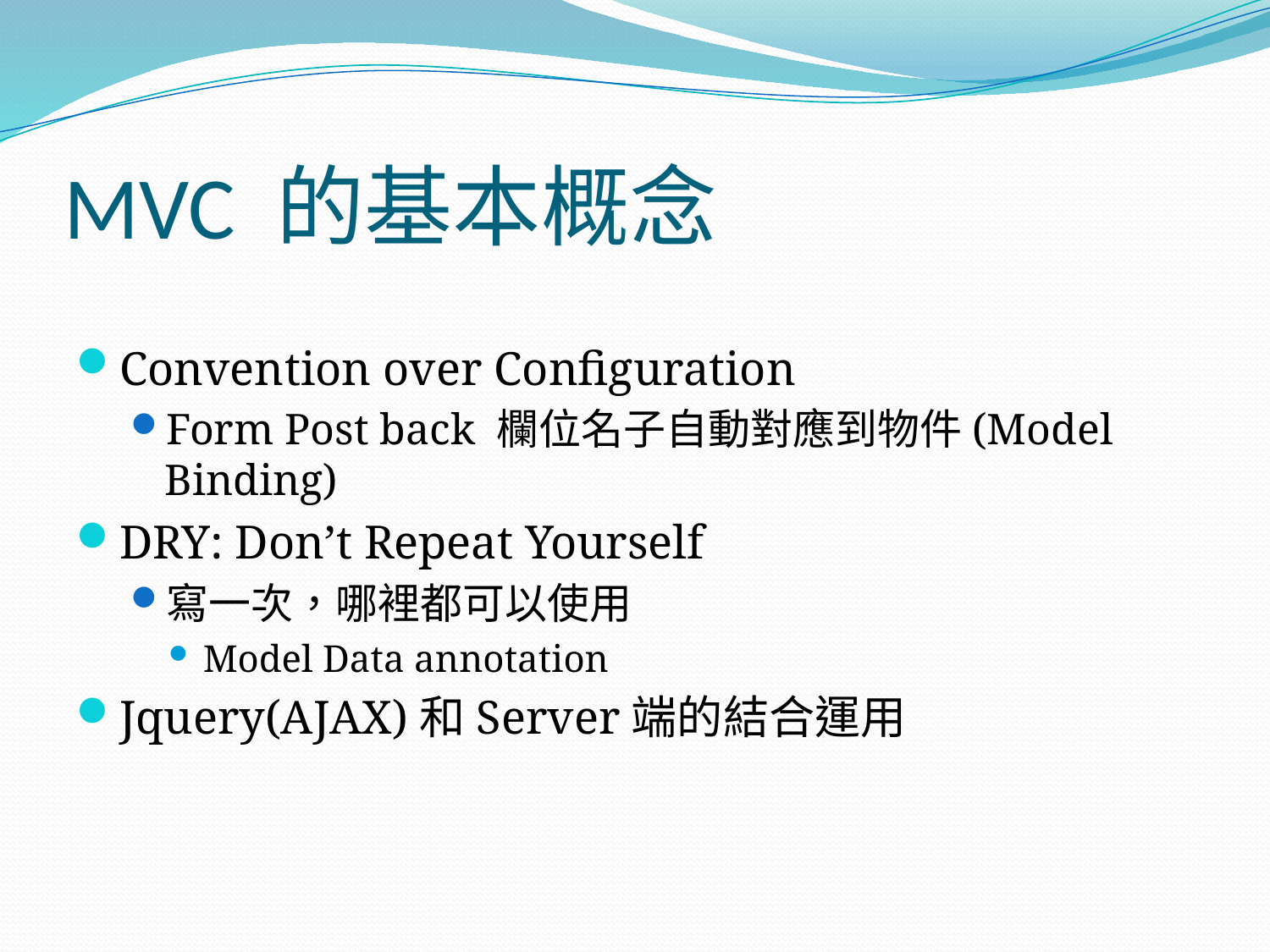

# MVC 的基本概念

Convention over Configuration
Form Post back 欄位名子自動對應到物件(Model Binding)
DRY: Don’t Repeat Yourself
寫一次，哪裡都可以使用
Model Data annotation
Jquery(AJAX)和Server端的結合運用